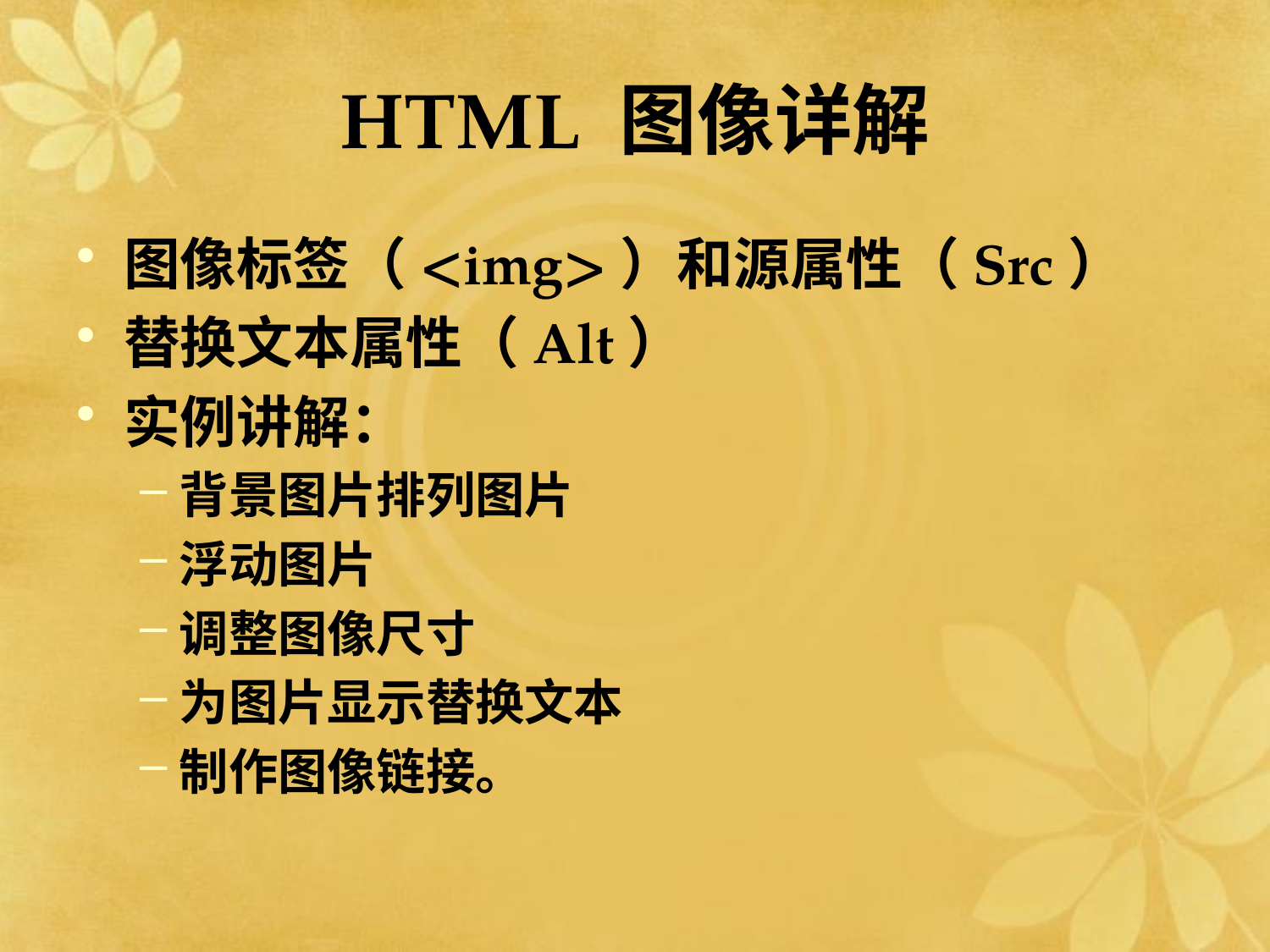

# HTML 图像详解
图像标签（<img>）和源属性（Src）
替换文本属性（Alt）
实例讲解：
背景图片排列图片
浮动图片
调整图像尺寸
为图片显示替换文本
制作图像链接。